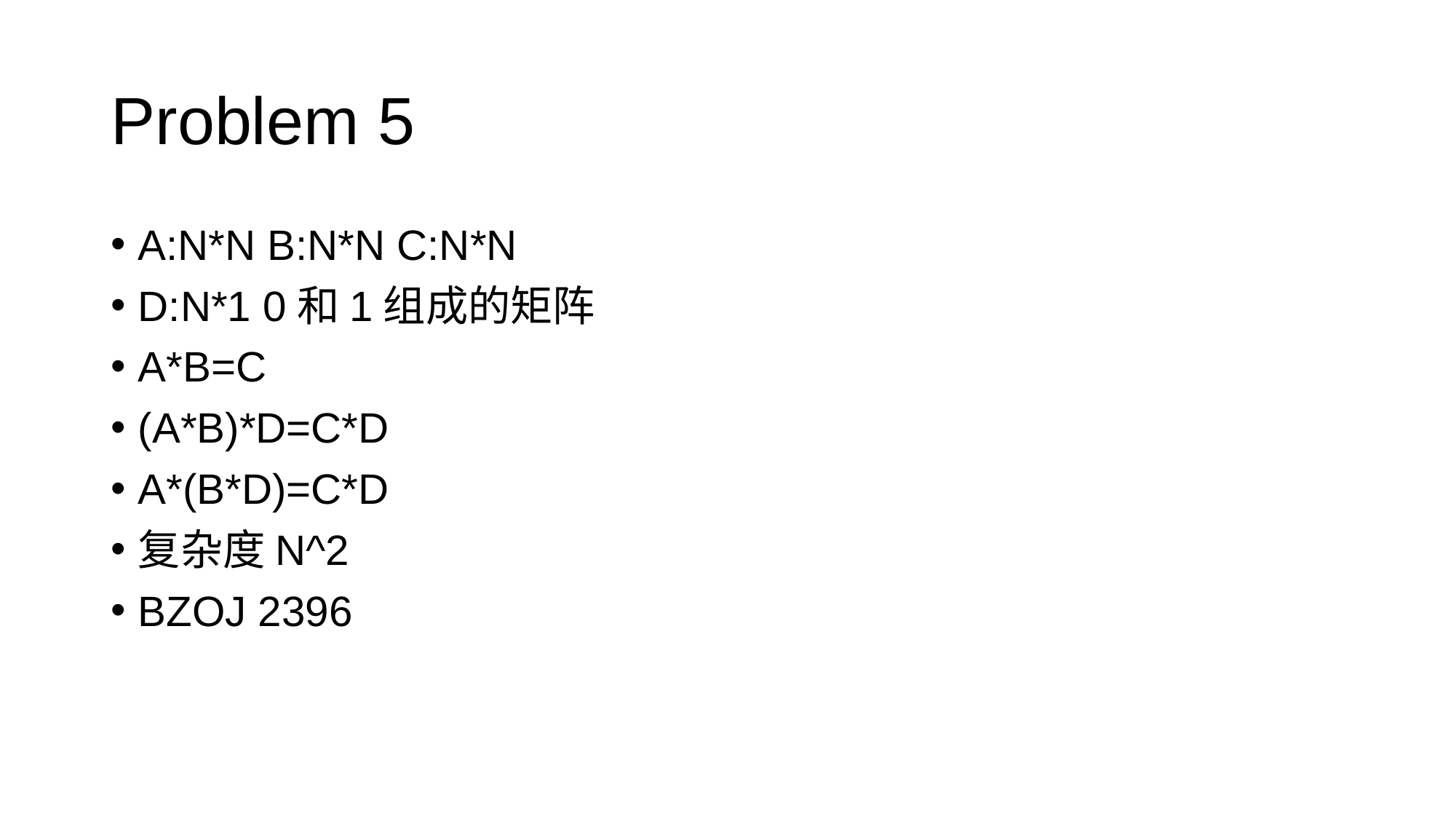

# Problem 5
A:N*N B:N*N C:N*N
D:N*1 0和1组成的矩阵
A*B=C
(A*B)*D=C*D
A*(B*D)=C*D
复杂度N^2
BZOJ 2396